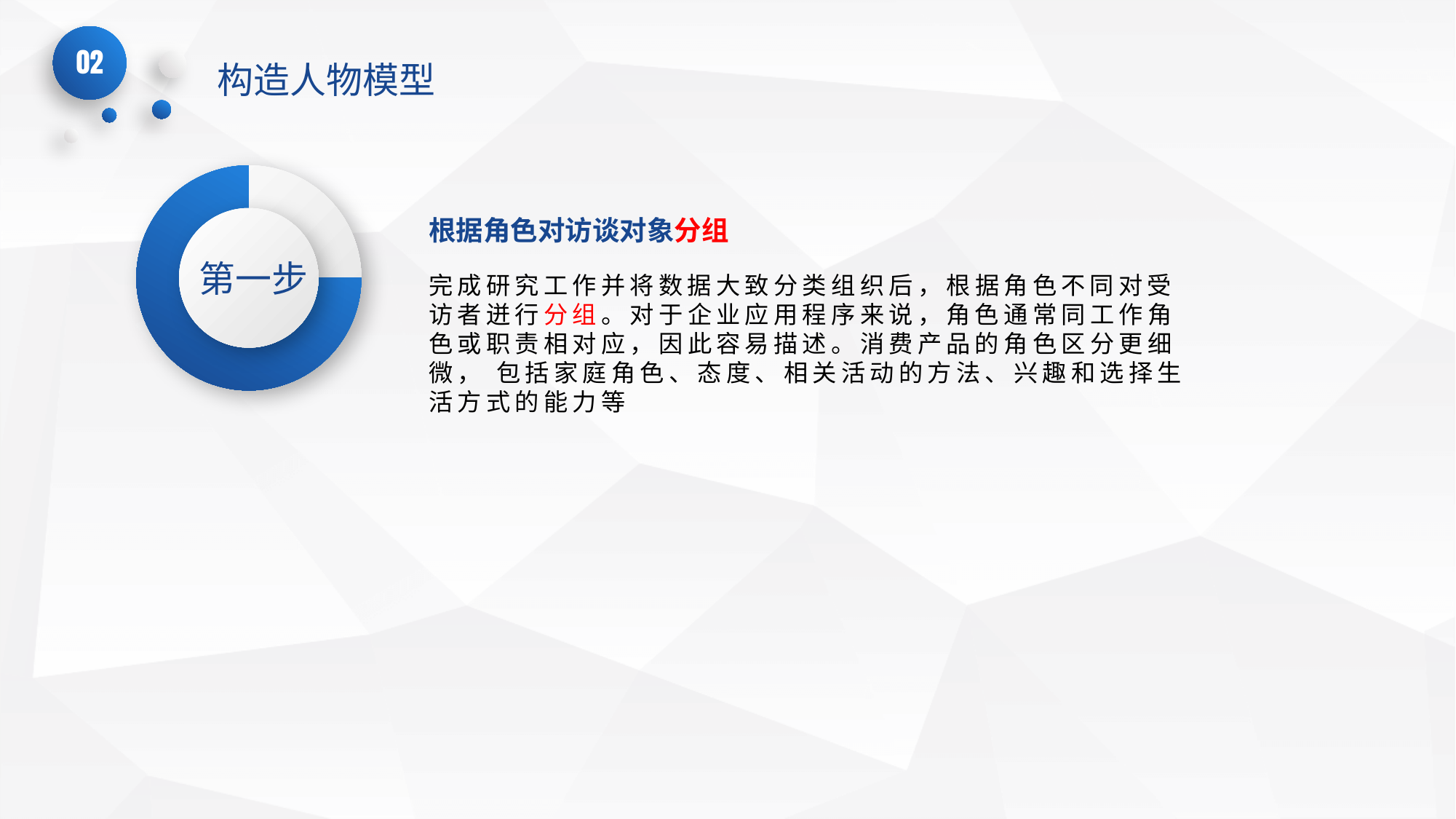

02

构造人物模型

根据角色对访谈对象分组
完成研究工作并将数据大致分类组织后，根据角色不同对受访者迸行分组。对于企业应用程序来说，角色通常同工作角色或职责相对应，因此容易描述。消费产品的角色区分更细微， 包括家庭角色、态度、相关活动的方法、兴趣和选择生活方式的能力等

第一步